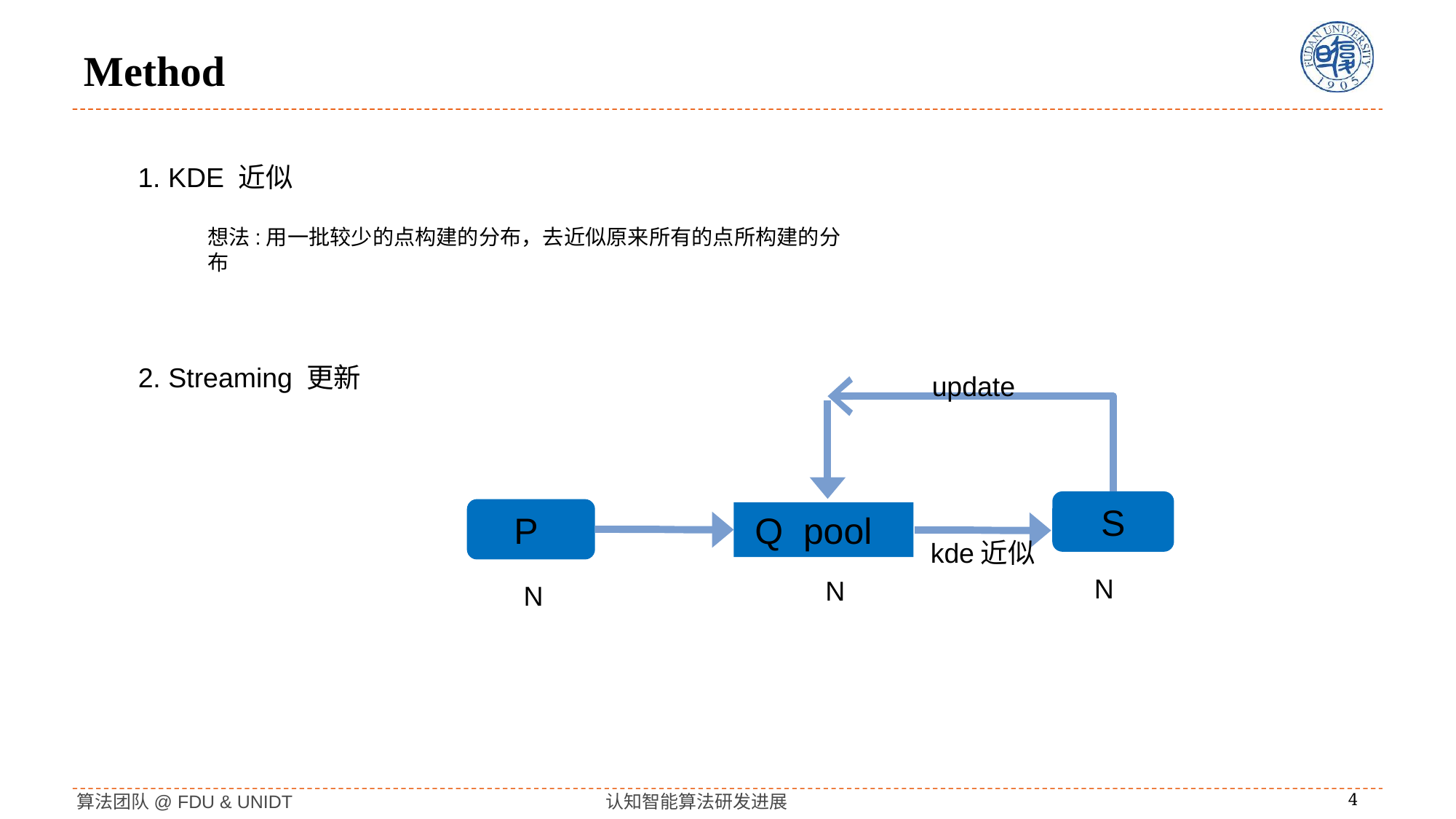

# Method
1. KDE 近似
想法:用一批较少的点构建的分布，去近似原来所有的点所构建的分布

2. Streaming 更新
update

S
P
Q  pool
kde近似
N
N
N